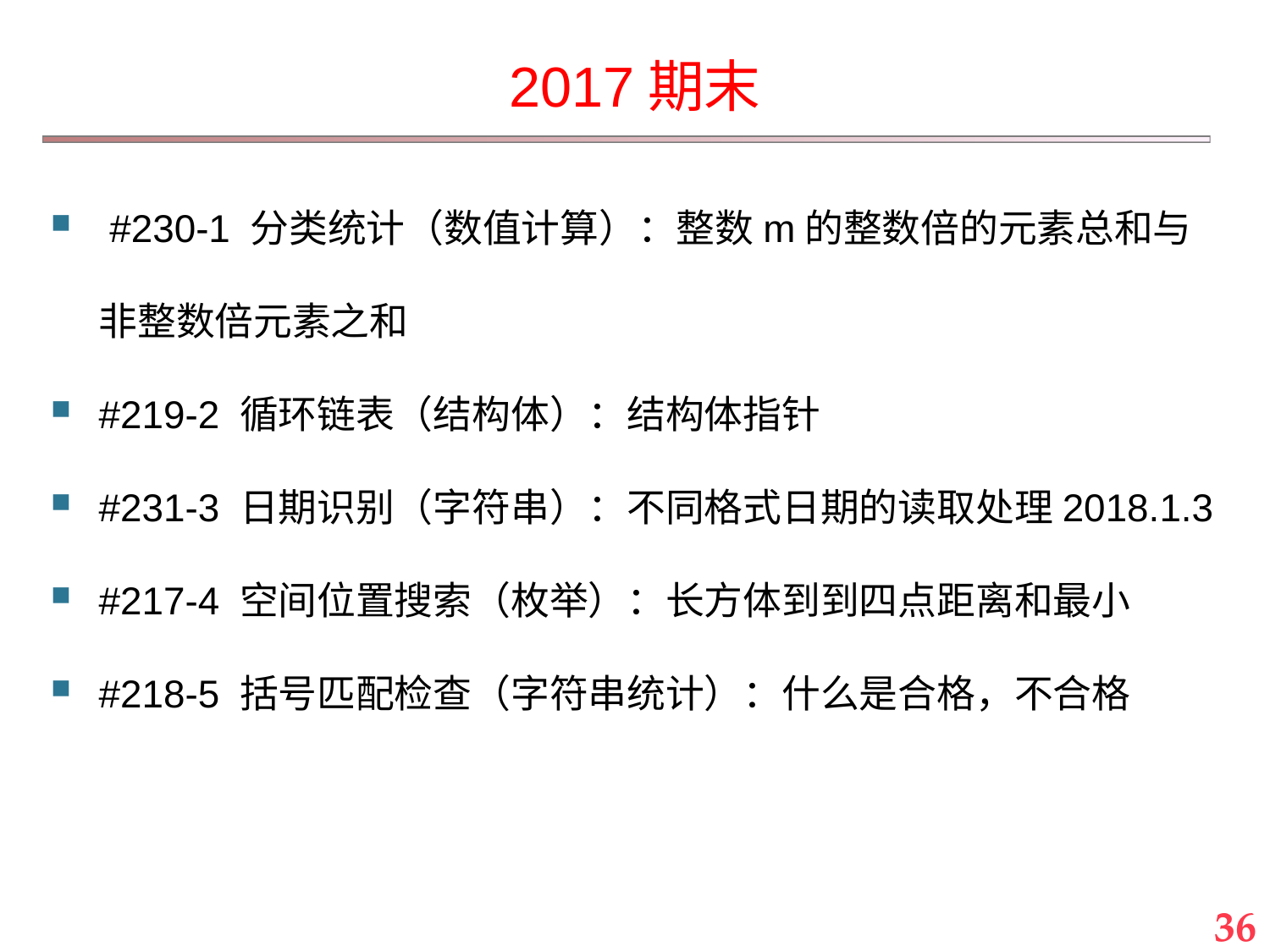

# 2017期末
 #230-1 分类统计（数值计算）：整数m的整数倍的元素总和与非整数倍元素之和
#219-2 循环链表（结构体）：结构体指针
#231-3 日期识别（字符串）：不同格式日期的读取处理2018.1.3
#217-4 空间位置搜索（枚举）：长方体到到四点距离和最小
#218-5 括号匹配检查（字符串统计）：什么是合格，不合格